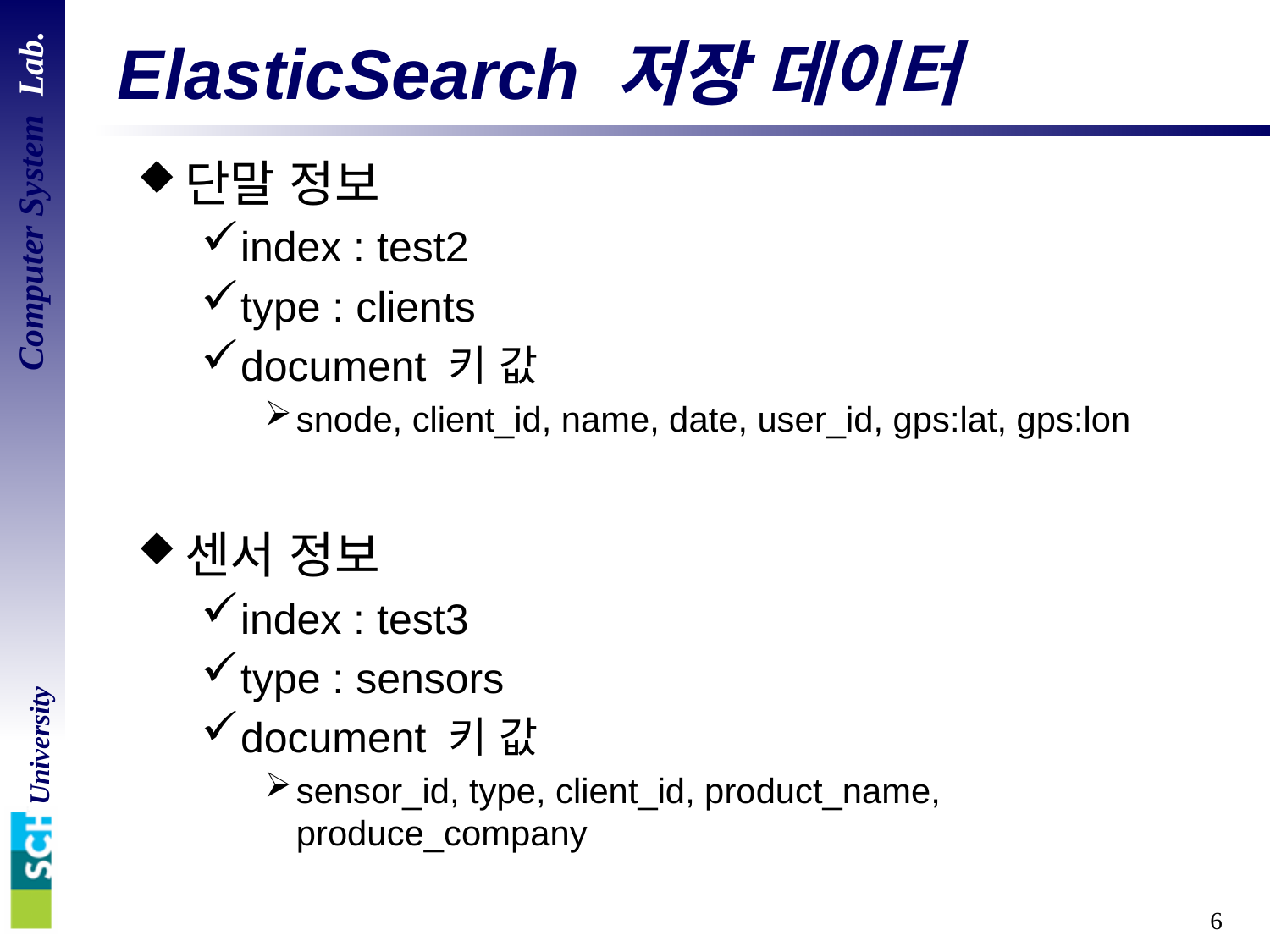

# ElasticSearch 저장 데이터
단말 정보
index : test2
type : clients
document 키 값
snode, client_id, name, date, user_id, gps:lat, gps:lon

센서 정보
index : test3
type : sensors
document 키 값
sensor_id, type, client_id, product_name, produce_company